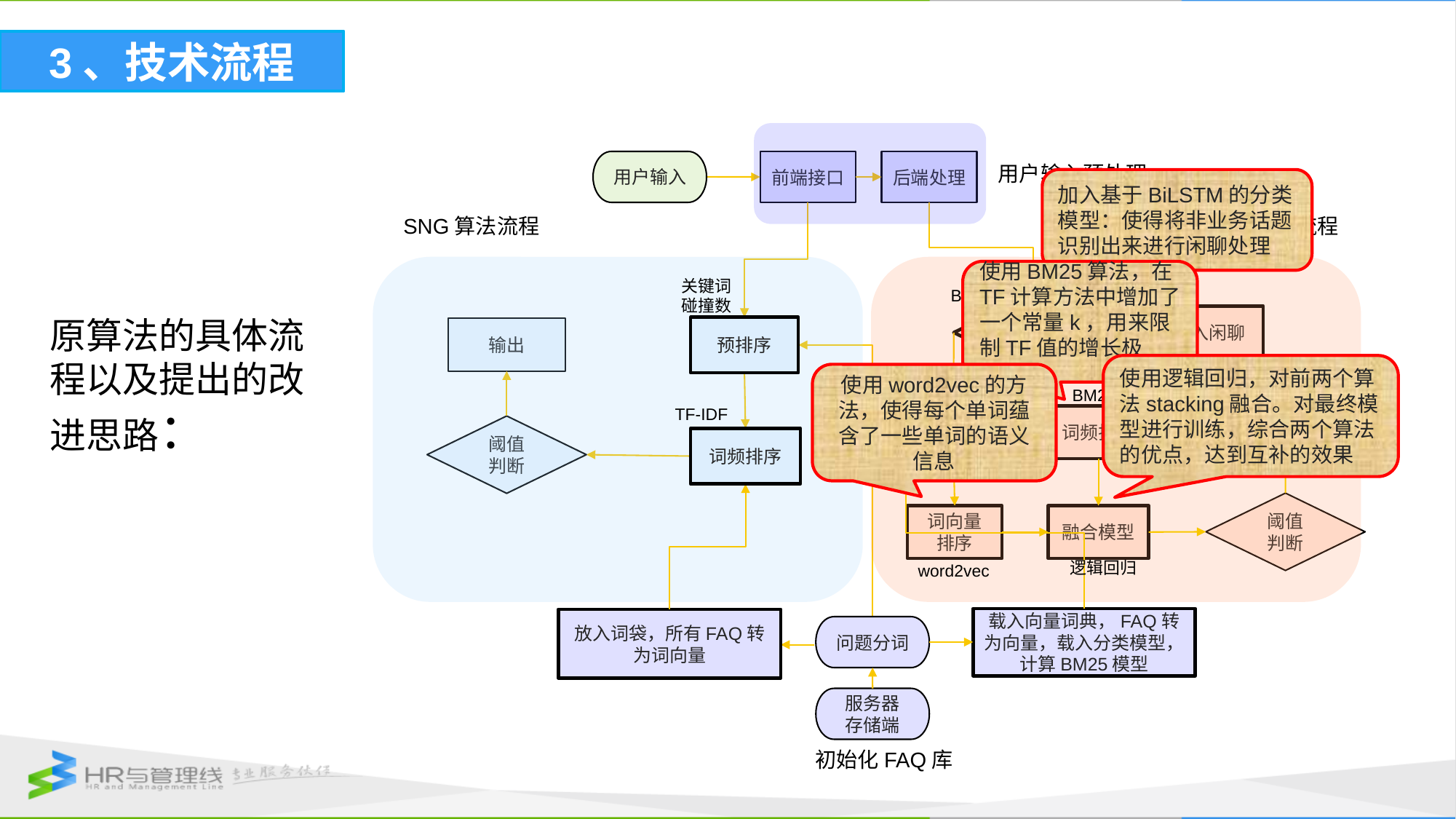

3、技术流程

放入词袋，所有FAQ转为词向量
问题分词
服务器
存储端
载入向量词典，FAQ转为向量，载入分类模型，计算BM25模型
用户输入
前端接口
后端处理
用户输入预处理
加入基于BiLSTM的分类模型：使得将非业务话题识别出来进行闲聊处理
SNG算法流程
新算法流程
使用BM25算法，在TF计算方法中增加了一个常量k，用来限制TF值的增长极限。
关键词
碰撞数
BiLSTM
问题
分类
接入闲聊
原算法的具体流程以及提出的改进思路：
预排序
输出
阈值
判断
使用逻辑回归，对前两个算法stacking融合。对最终模型进行训练，综合两个算法的优点，达到互补的效果
使用word2vec的方法，使得每个单词蕴含了一些单词的语义信息
BM25
TF-IDF
输出
词频排序
业务
词频排序
阈值
判断
词向量排序
融合模型
逻辑回归
word2vec
初始化FAQ库